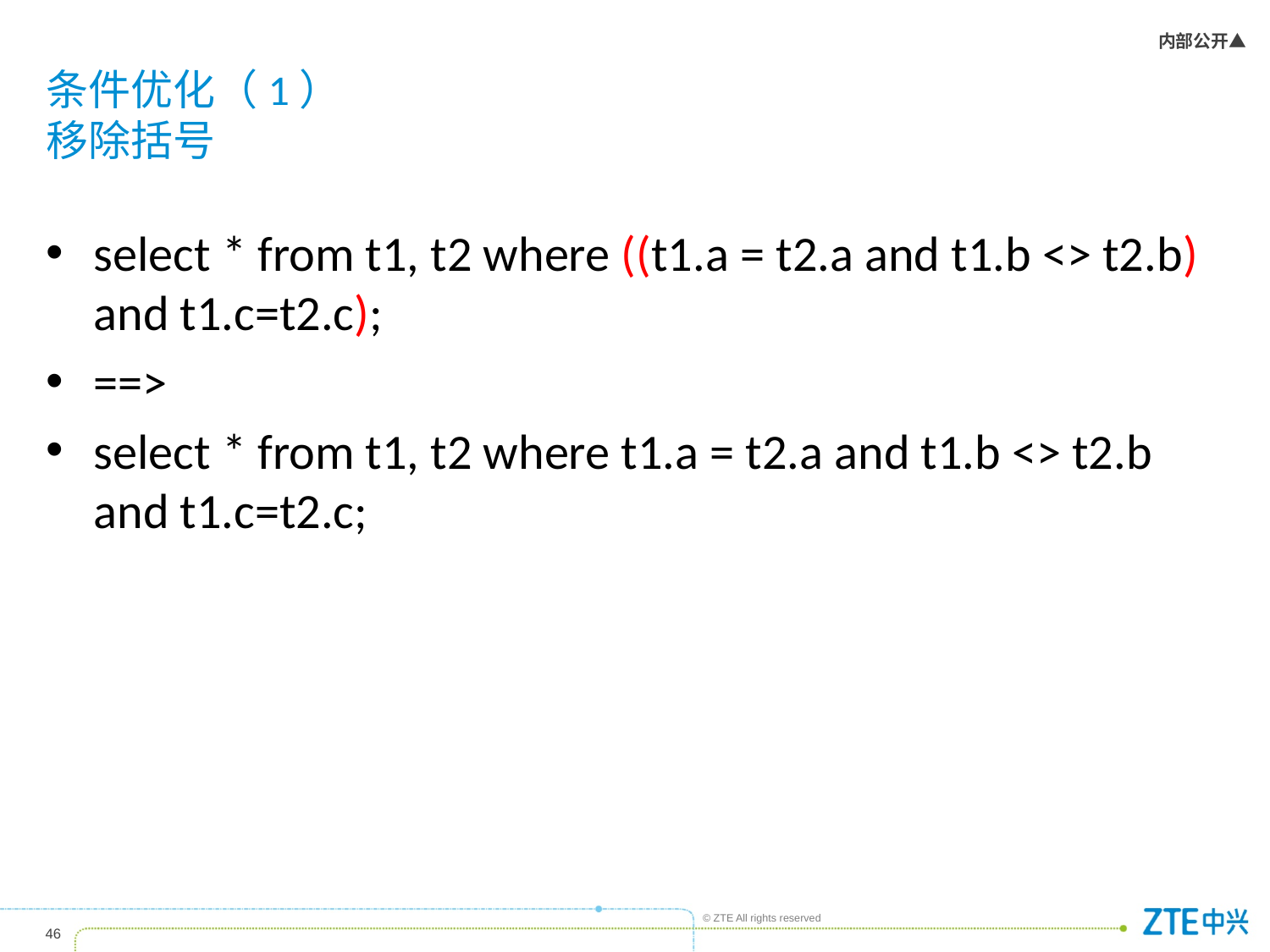

# 条件优化（1） 移除括号
select * from t1, t2 where ((t1.a = t2.a and t1.b <> t2.b) and t1.c=t2.c);
==>
select * from t1, t2 where t1.a = t2.a and t1.b <> t2.b and t1.c=t2.c;